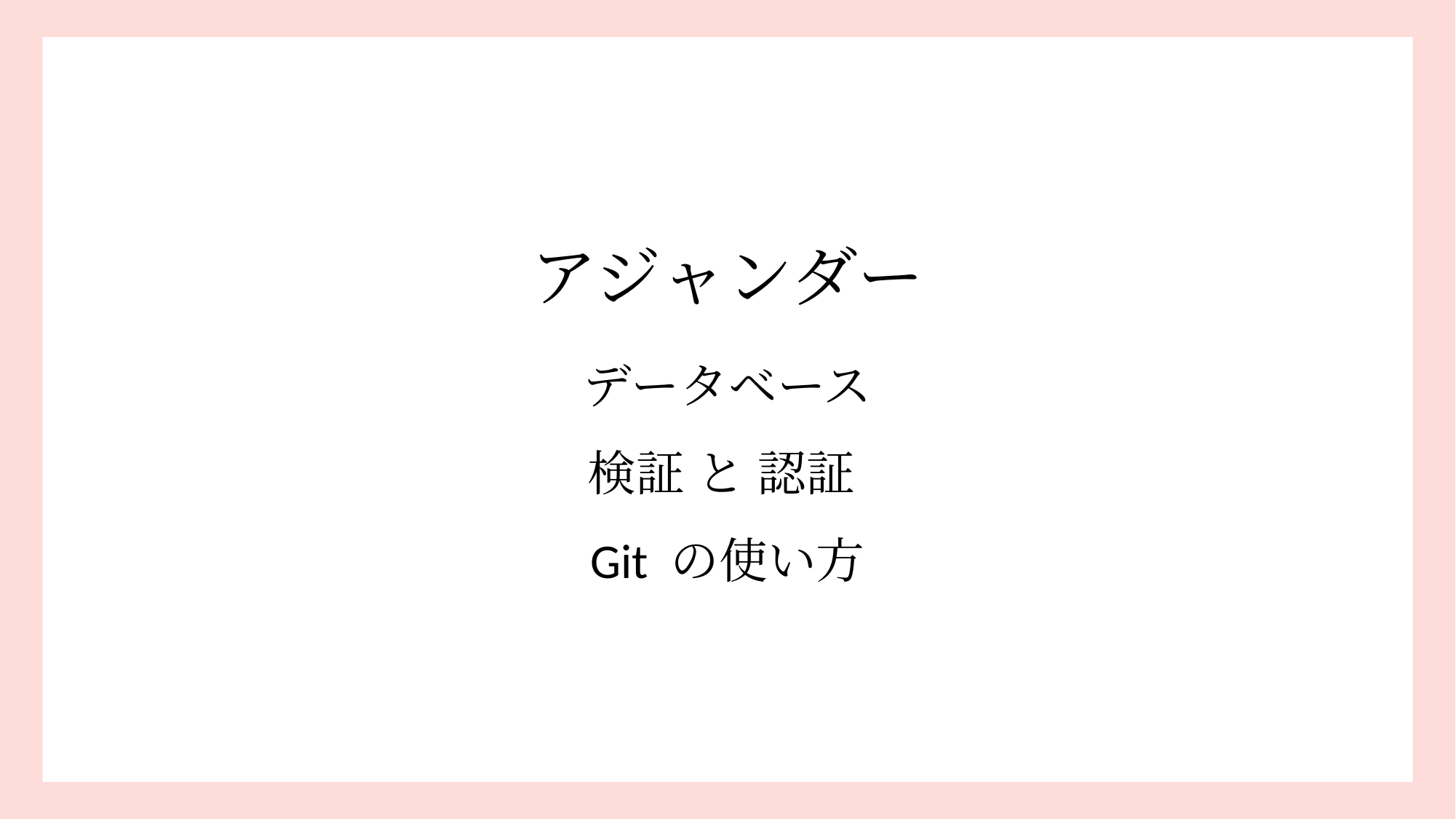

アジャンダー
データベース
検証 と 認証
Git の使い方